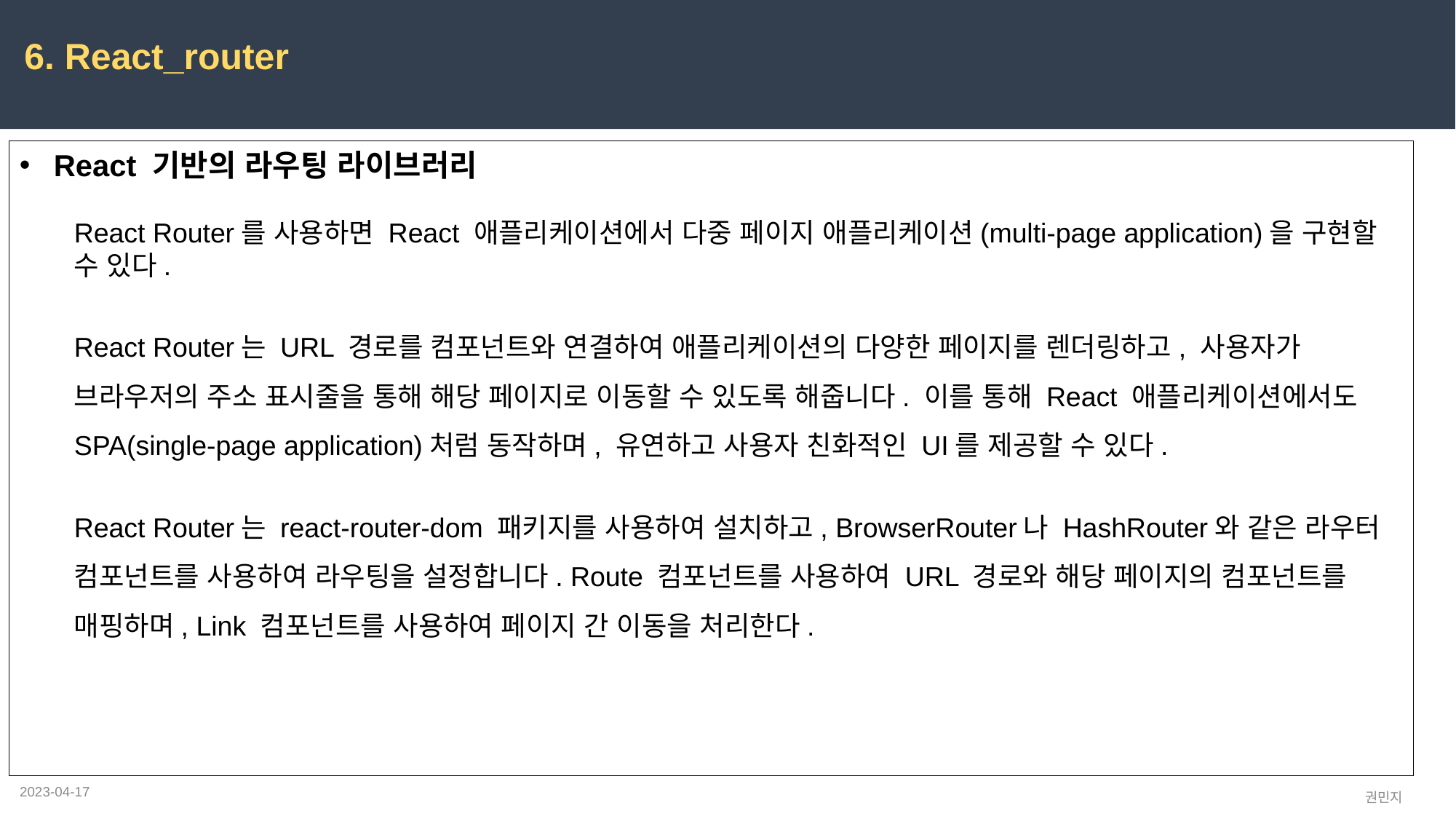

6. React_router
React 기반의 라우팅 라이브러리

React Router를 사용하면 React 애플리케이션에서 다중 페이지 애플리케이션(multi-page application)을 구현할 수 있다.

React Router는 URL 경로를 컴포넌트와 연결하여 애플리케이션의 다양한 페이지를 렌더링하고, 사용자가 브라우저의 주소 표시줄을 통해 해당 페이지로 이동할 수 있도록 해줍니다. 이를 통해 React 애플리케이션에서도 SPA(single-page application)처럼 동작하며, 유연하고 사용자 친화적인 UI를 제공할 수 있다.

React Router는 react-router-dom 패키지를 사용하여 설치하고, BrowserRouter나 HashRouter와 같은 라우터 컴포넌트를 사용하여 라우팅을 설정합니다. Route 컴포넌트를 사용하여 URL 경로와 해당 페이지의 컴포넌트를 매핑하며, Link 컴포넌트를 사용하여 페이지 간 이동을 처리한다.
2023-04-17
권민지